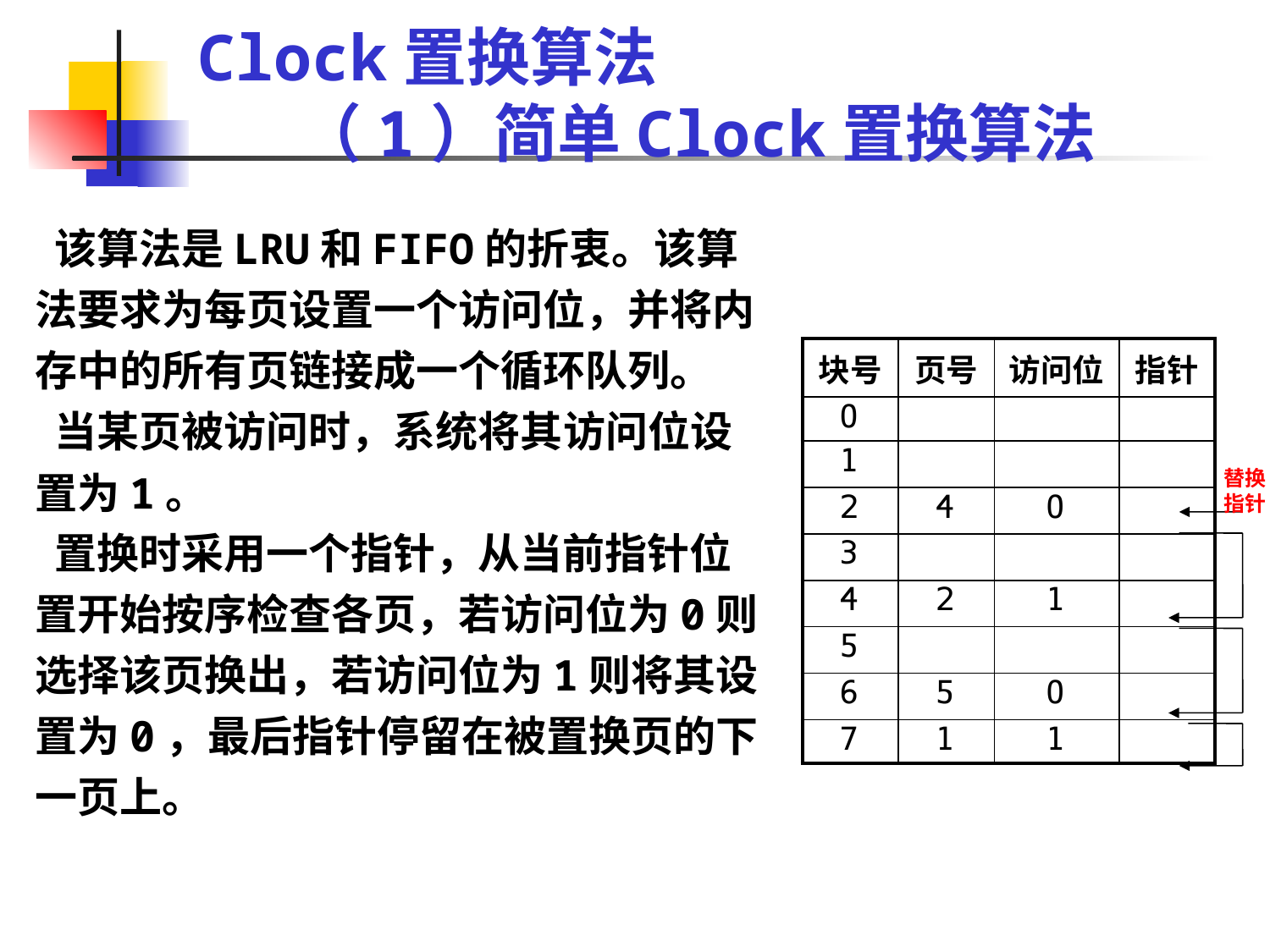

# Clock置换算法 （1）简单Clock置换算法
      该算法是LRU和FIFO的折衷。该算法要求为每页设置一个访问位，并将内存中的所有页链接成一个循环队列。
      当某页被访问时，系统将其访问位设置为1。
      置换时采用一个指针，从当前指针位置开始按序检查各页，若访问位为0则选择该页换出，若访问位为1则将其设置为0，最后指针停留在被置换页的下一页上。
| 块号 | 页号 | 访问位 | 指针 |
| --- | --- | --- | --- |
| 0 |  |  |  |
| 1 |  |  |  |
| 2 | 4 | 0 |  |
| 3 |  |  |  |
| 4 | 2 | 1 |  |
| 5 |  |  |  |
| 6 | 5 | 0 |  |
| 7 | 1 | 1 |  |
替换指针